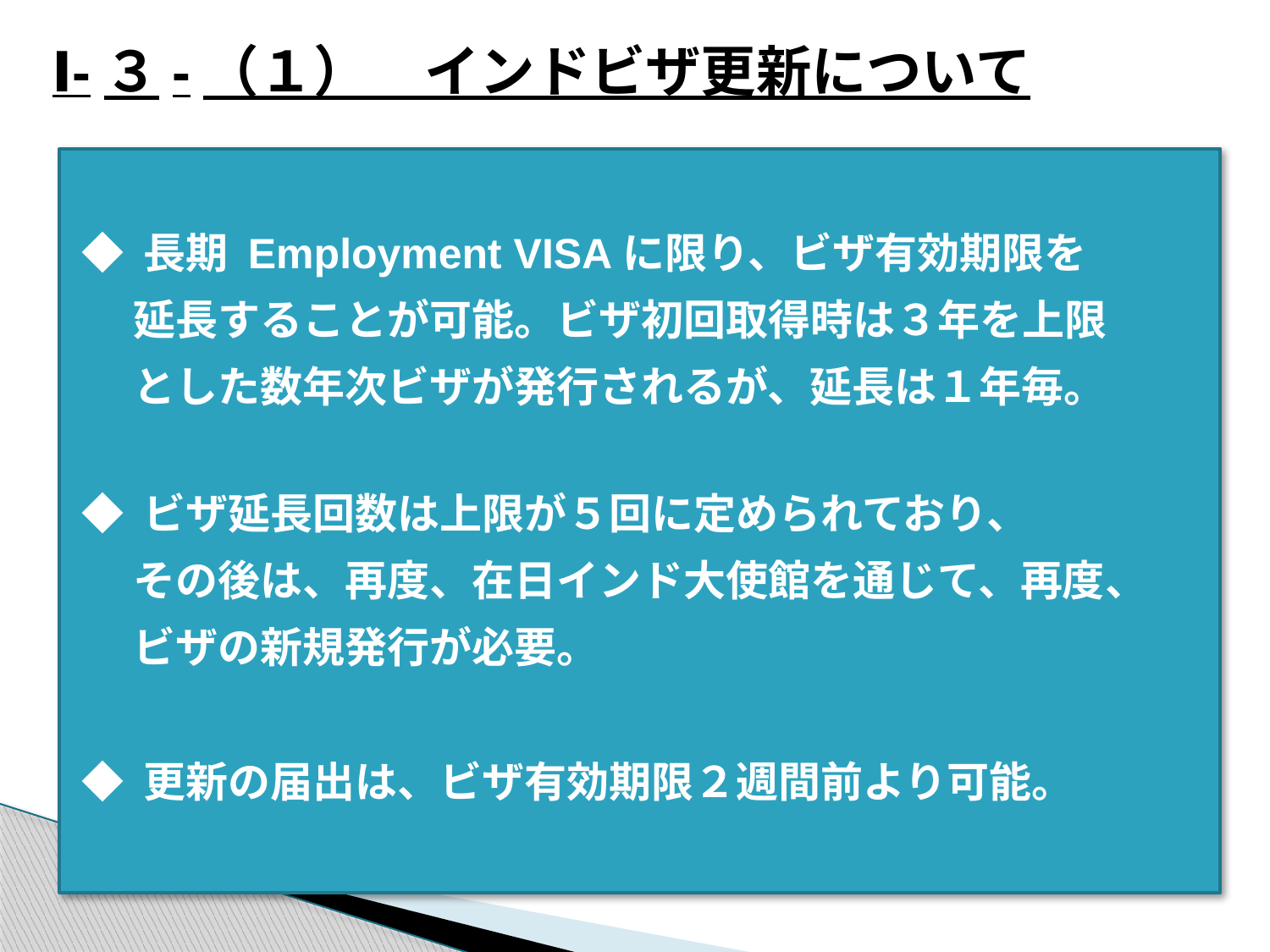

Ⅰ-３-（１）　インドビザ更新について

 ◆ 長期 Employment VISAに限り、ビザ有効期限を
　  延長することが可能。ビザ初回取得時は３年を上限
　  とした数年次ビザが発行されるが、延長は１年毎。

 ◆ ビザ延長回数は上限が５回に定められており、
　  その後は、再度、在日インド大使館を通じて、再度、
　  ビザの新規発行が必要。

 ◆ 更新の届出は、ビザ有効期限２週間前より可能。